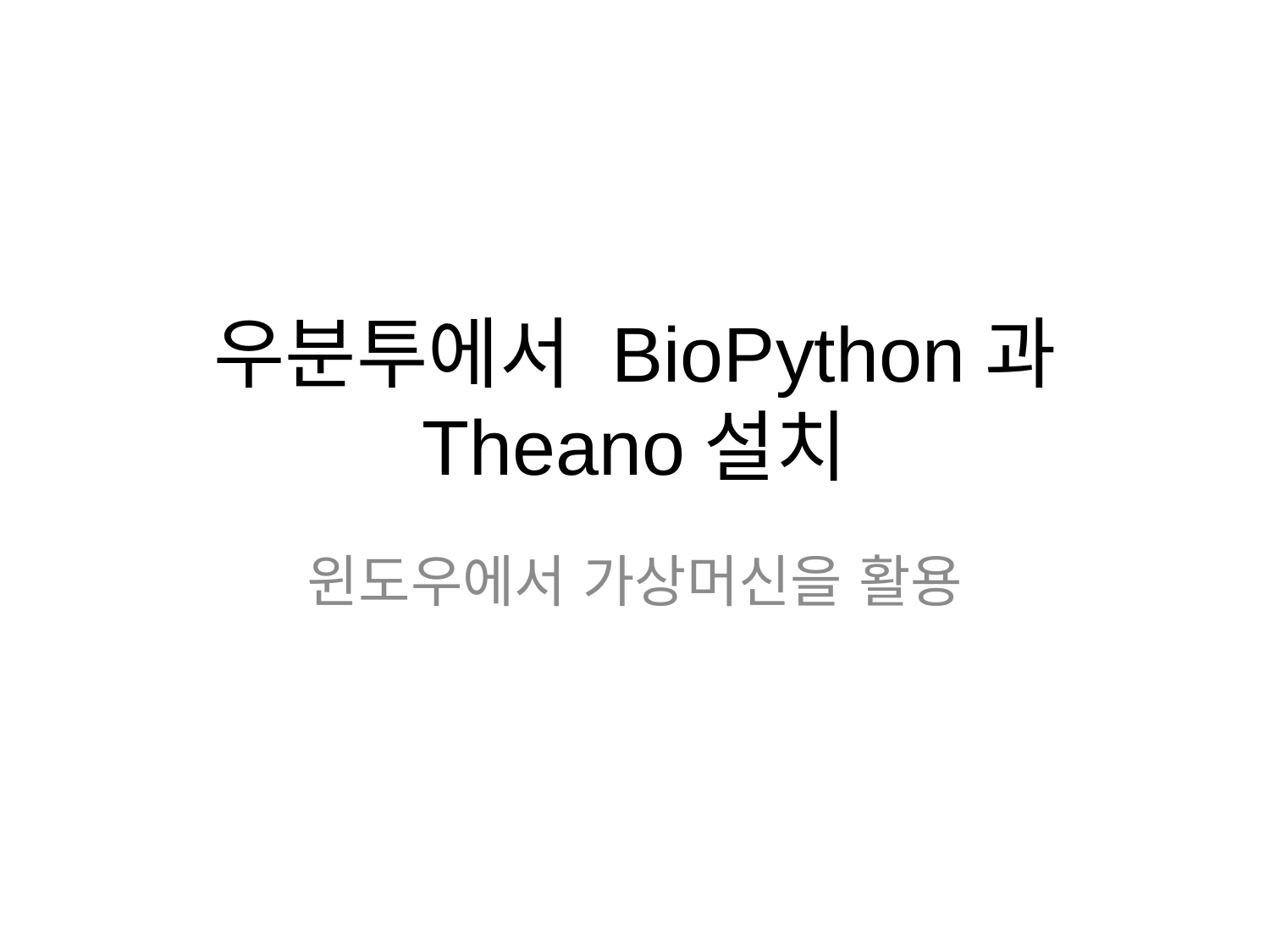

# 우분투에서 BioPython과 Theano설치
윈도우에서 가상머신을 활용